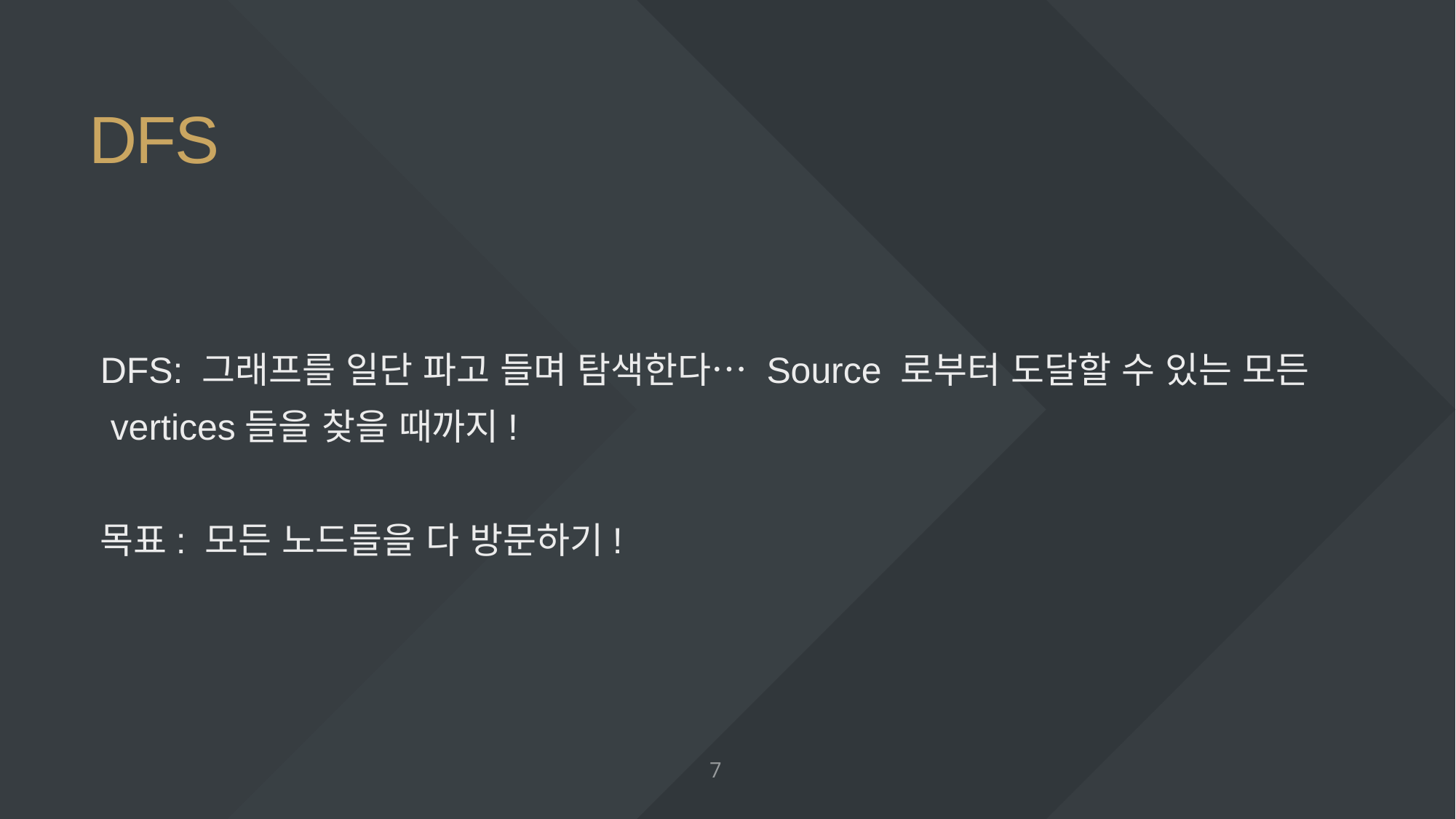

# DFS

DFS: 그래프를 일단 파고 들며 탐색한다… Source 로부터 도달할 수 있는 모든
 vertices들을 찾을 때까지!

목표: 모든 노드들을 다 방문하기!
7